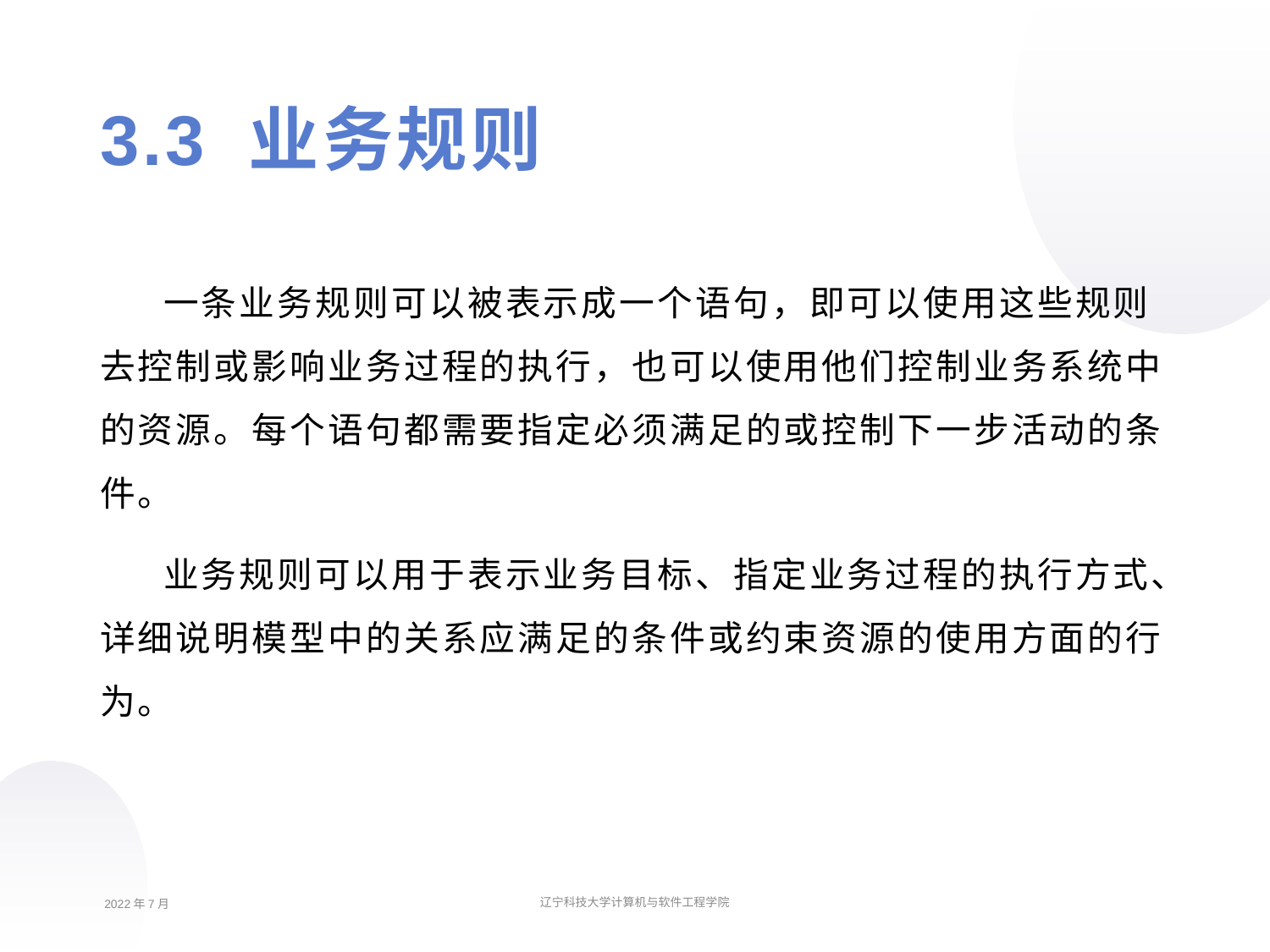

3.3 业务规则
一条业务规则可以被表示成一个语句，即可以使用这些规则去控制或影响业务过程的执行，也可以使用他们控制业务系统中的资源。每个语句都需要指定必须满足的或控制下一步活动的条件。
业务规则可以用于表示业务目标、指定业务过程的执行方式、详细说明模型中的关系应满足的条件或约束资源的使用方面的行为。

2022年7月
辽宁科技大学计算机与软件工程学院
76